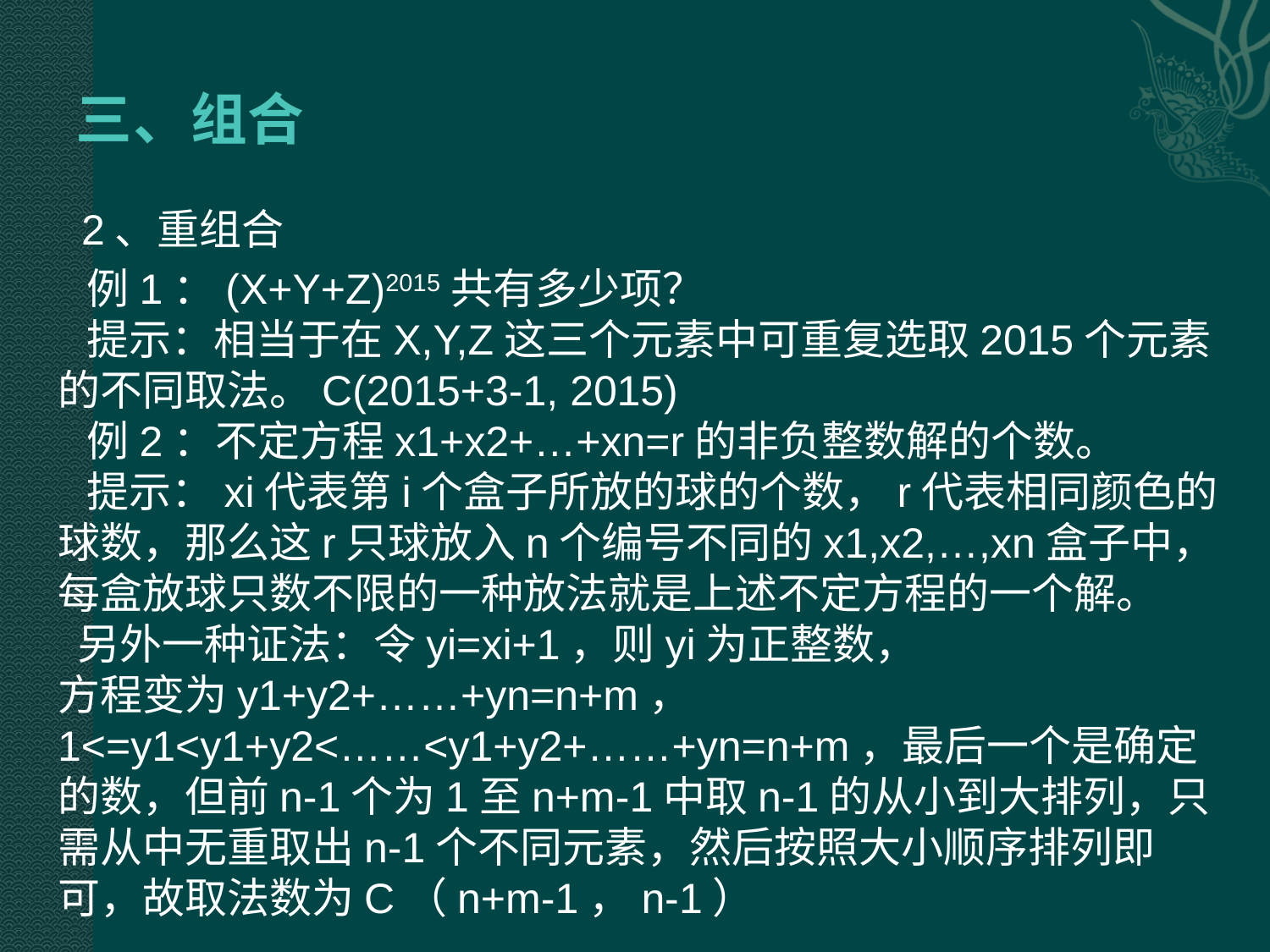

# 三、组合
  2、重组合
  例1：(X+Y+Z)2015共有多少项？
  提示：相当于在X,Y,Z这三个元素中可重复选取2015个元素的不同取法。C(2015+3-1, 2015)
  例2：不定方程x1+x2+…+xn=r的非负整数解的个数。
  提示：xi代表第i个盒子所放的球的个数，r代表相同颜色的球数，那么这r只球放入n个编号不同的x1,x2,…,xn盒子中，每盒放球只数不限的一种放法就是上述不定方程的一个解。
 另外一种证法：令yi=xi+1，则yi为正整数，
方程变为y1+y2+……+yn=n+m，
1<=y1<y1+y2<……<y1+y2+……+yn=n+m，最后一个是确定的数，但前n-1个为1至n+m-1中取n-1的从小到大排列，只需从中无重取出n-1个不同元素，然后按照大小顺序排列即可，故取法数为C（n+m-1，n-1）